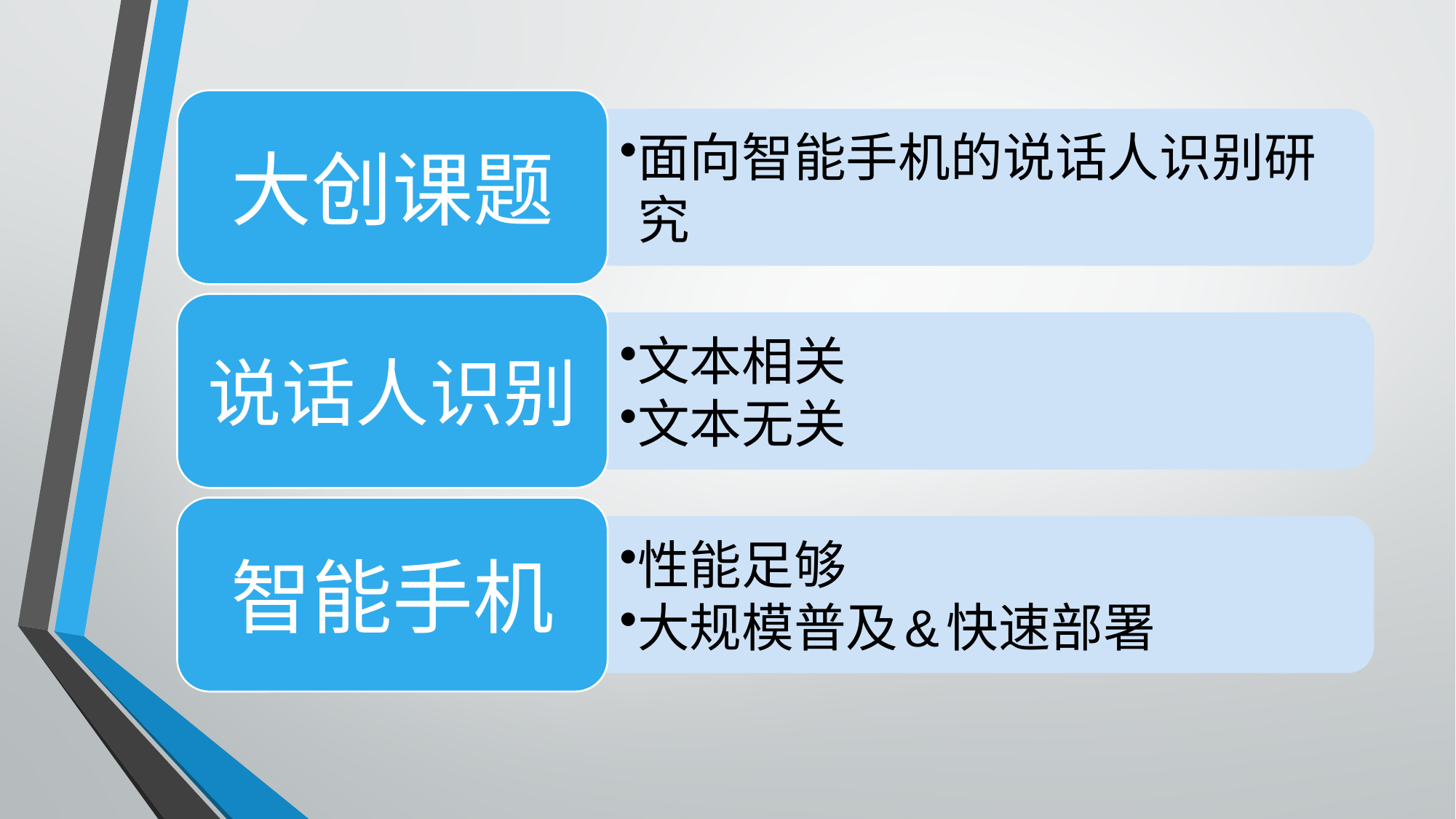

大创课题
面向智能手机的说话人识别研究
说话人识别
文本相关
智能手机
性能足够
文本无关
大规模普及&快速部署